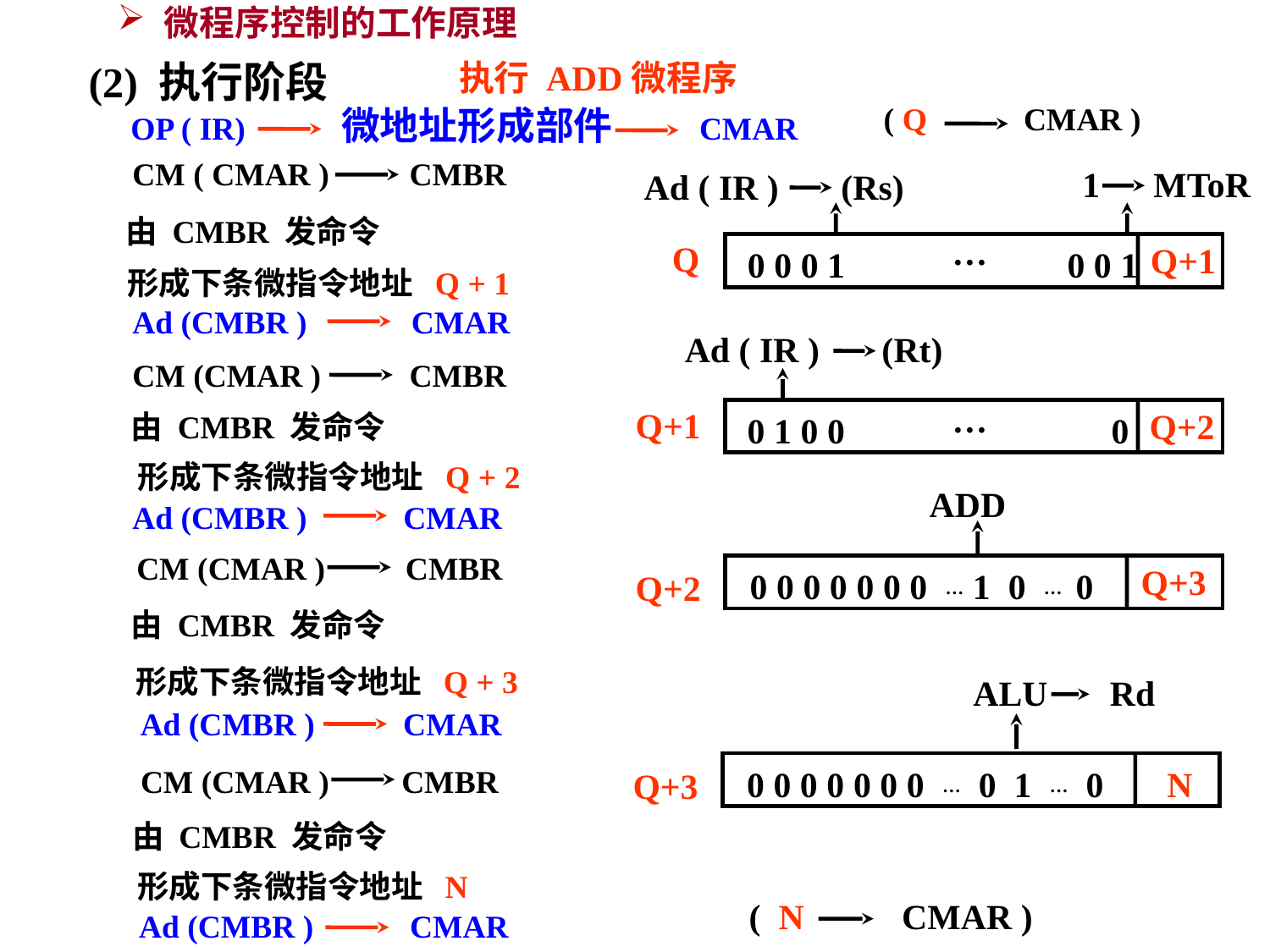

微程序控制的工作原理
(2) 执行阶段
执行 ADD微程序
( Q            CMAR )

OP ( IR)           微地址形成部件           CMAR

CM ( CMAR )          CMBR

1      MToR

Ad ( IR )       (Rs)

由 CMBR 发命令
…
Q
Q+1

0 0 0 1                         0 0 1
形成下条微指令地址  Q + 1
Ad (CMBR )             CMAR

Ad ( IR )       (Rt)

CM (CMAR )           CMBR

…
Q+1
Q+2

0 1 0 0                              0
由 CMBR 发命令
形成下条微指令地址  Q + 2
ADD
Ad (CMBR )            CMAR

Q+3

0 0 0 0 0 0 0  … 1  0  …  0
Q+2
CM (CMAR )          CMBR

由 CMBR 发命令
形成下条微指令地址  Q + 3
ALU       Rd

Ad (CMBR )           CMAR

0 0 0 0 0 0 0  …  0  1  …  0
N
Q+3
CM (CMAR )         CMBR

由 CMBR 发命令
形成下条微指令地址  N
(  N           CMAR )

Ad (CMBR )            CMAR